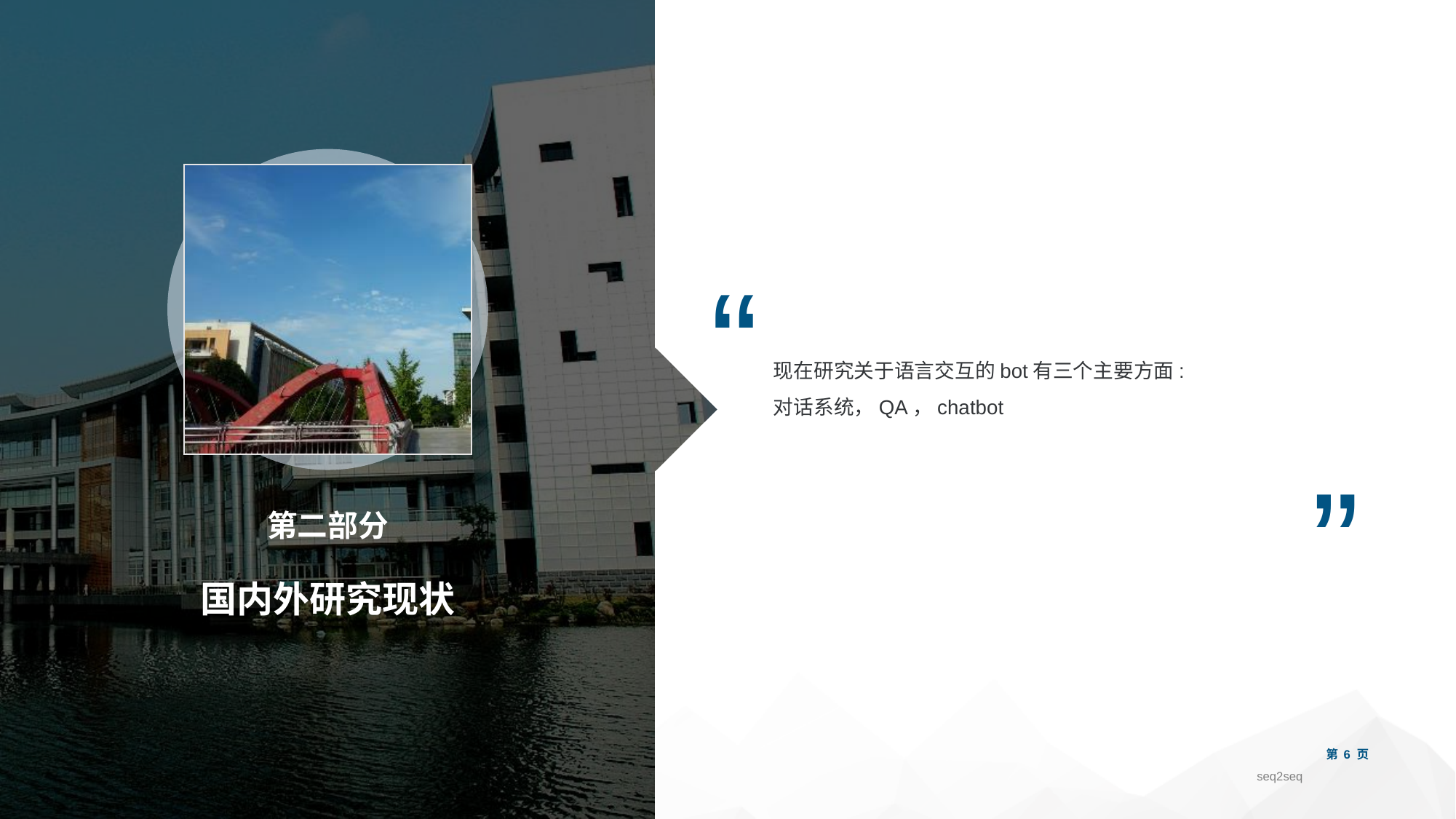

“
现在研究关于语言交互的bot有三个主要方面:
对话系统，QA，chatbot

”
第二部分
国内外研究现状
第 6 页
seq2seq